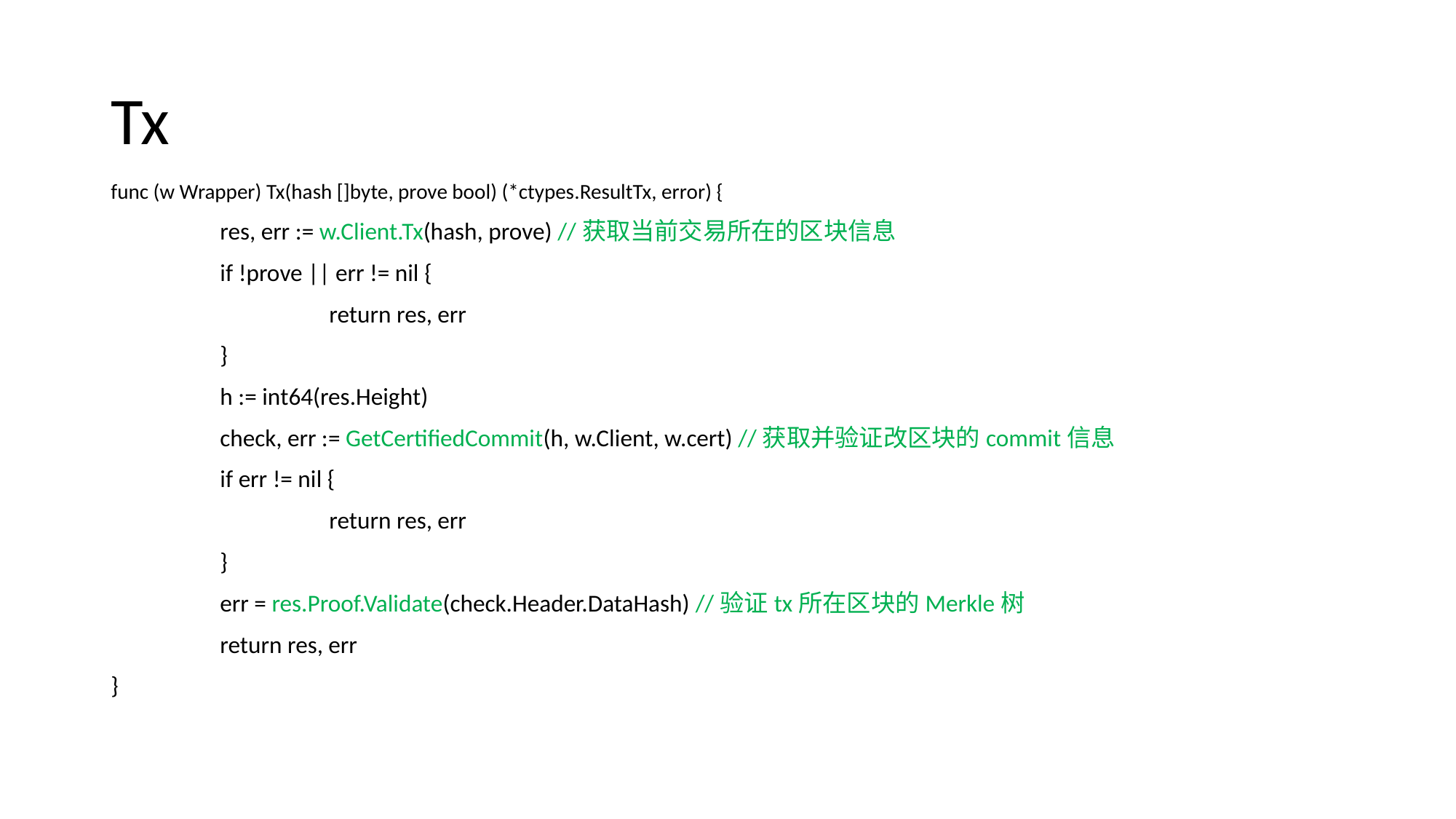

# Tx
func (w Wrapper) Tx(hash []byte, prove bool) (*ctypes.ResultTx, error) {
	res, err := w.Client.Tx(hash, prove) //获取当前交易所在的区块信息
	if !prove || err != nil {
		return res, err
	}
	h := int64(res.Height)
	check, err := GetCertifiedCommit(h, w.Client, w.cert) //获取并验证改区块的commit信息
	if err != nil {
		return res, err
	}
	err = res.Proof.Validate(check.Header.DataHash) //验证tx所在区块的Merkle树
	return res, err
}